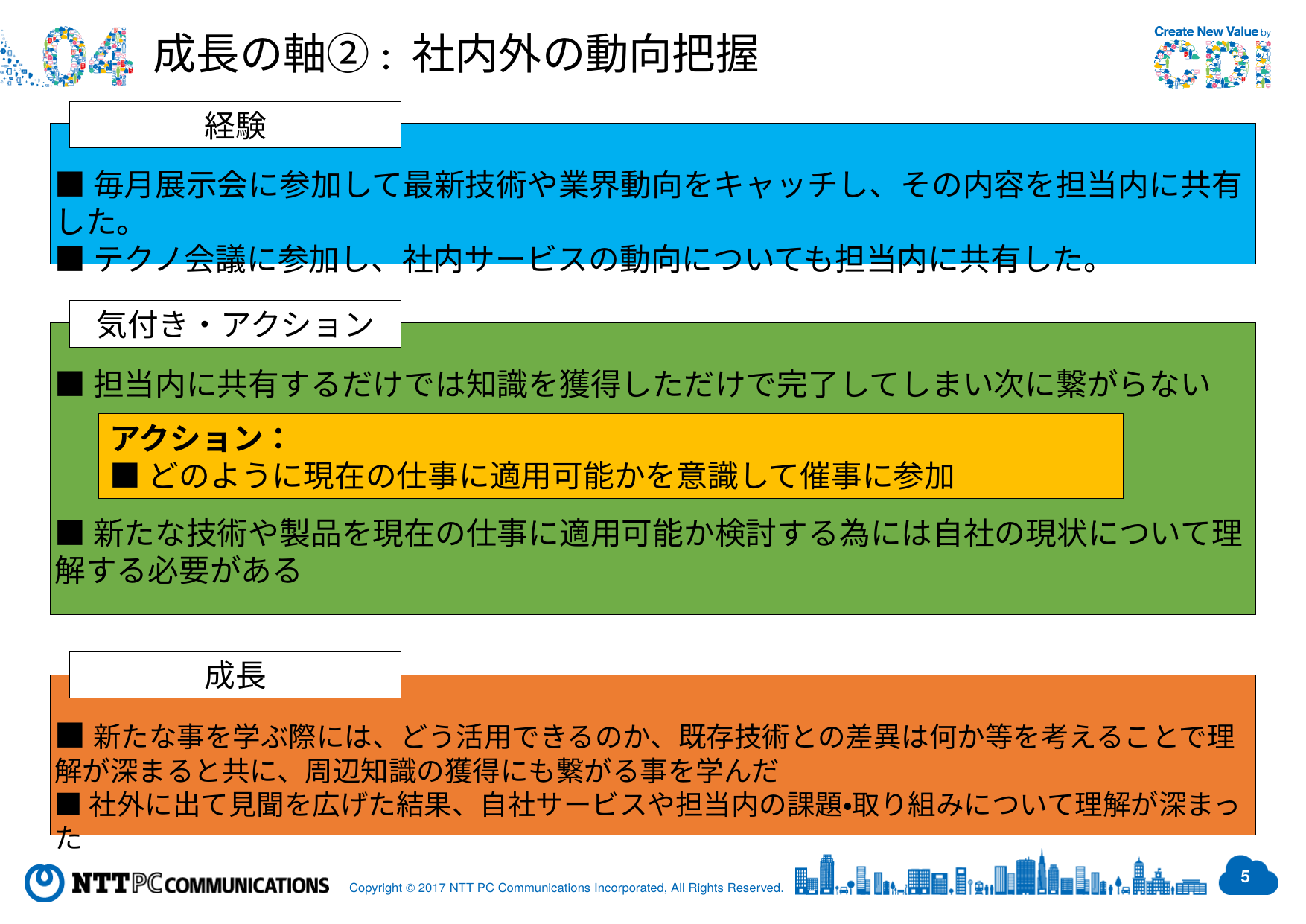

成長の軸②: 社内外の動向把握
経験

■毎月展示会に参加して最新技術や業界動向をキャッチし、その内容を担当内に共有した。
■テクノ会議に参加し、社内サービスの動向についても担当内に共有した。
気付き・アクション

■担当内に共有するだけでは知識を獲得しただけで完了してしまい次に繋がらない

■新たな技術や製品を現在の仕事に適用可能か検討する為には自社の現状について理解する必要がある
アクション：
■どのように現在の仕事に適用可能かを意識して催事に参加
成長

■新たな事を学ぶ際には、どう活用できるのか、既存技術との差異は何か等を考えることで理解が深まると共に、周辺知識の獲得にも繋がる事を学んだ
■社外に出て見聞を広げた結果、自社サービスや担当内の課題・取り組みについて理解が深まった